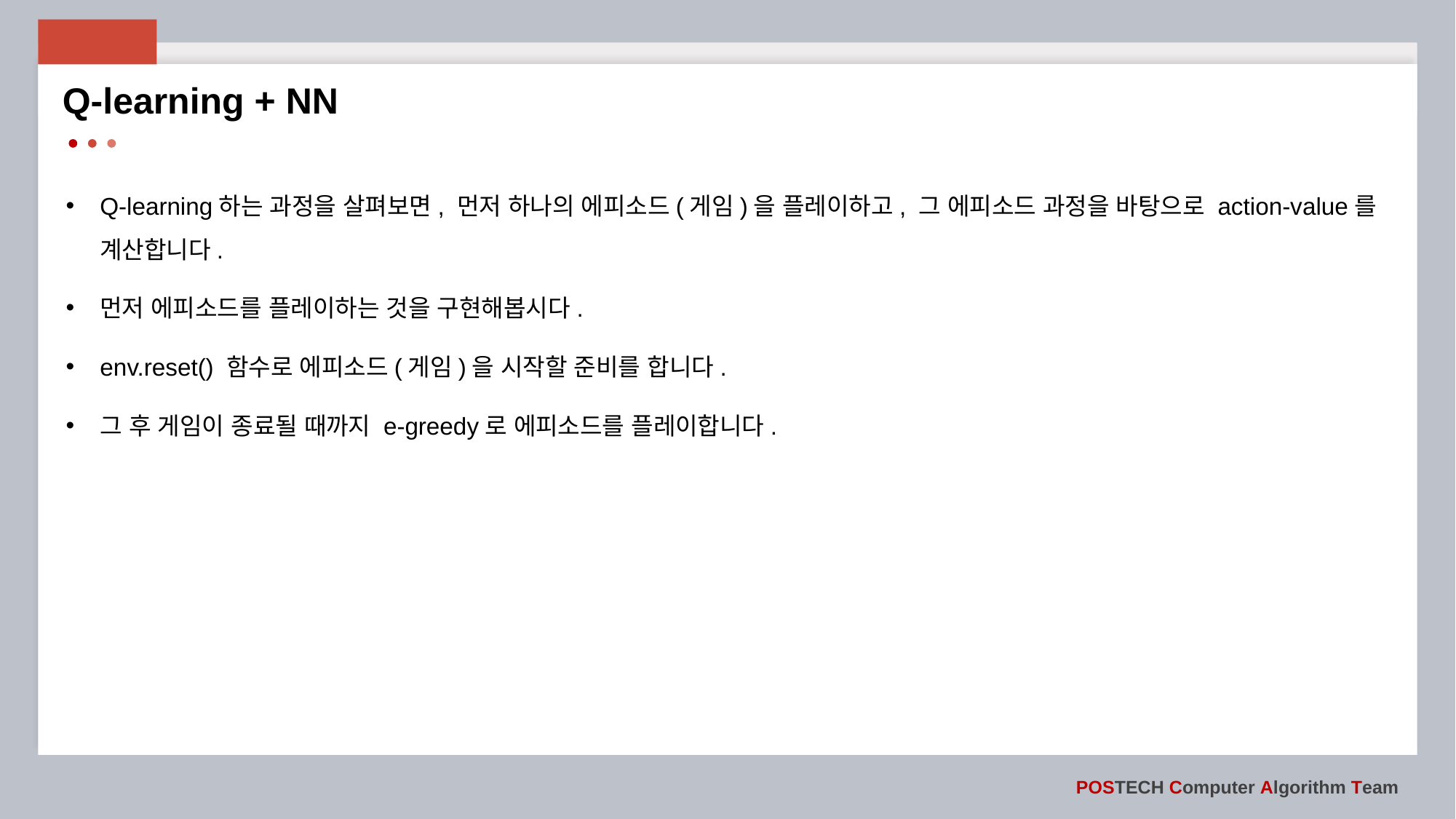

Q-learning + NN
Q-learning하는 과정을 살펴보면, 먼저 하나의 에피소드(게임)을 플레이하고, 그 에피소드 과정을 바탕으로 action-value를 계산합니다.
먼저 에피소드를 플레이하는 것을 구현해봅시다.
env.reset() 함수로 에피소드(게임)을 시작할 준비를 합니다.
그 후 게임이 종료될 때까지 e-greedy로 에피소드를 플레이합니다.